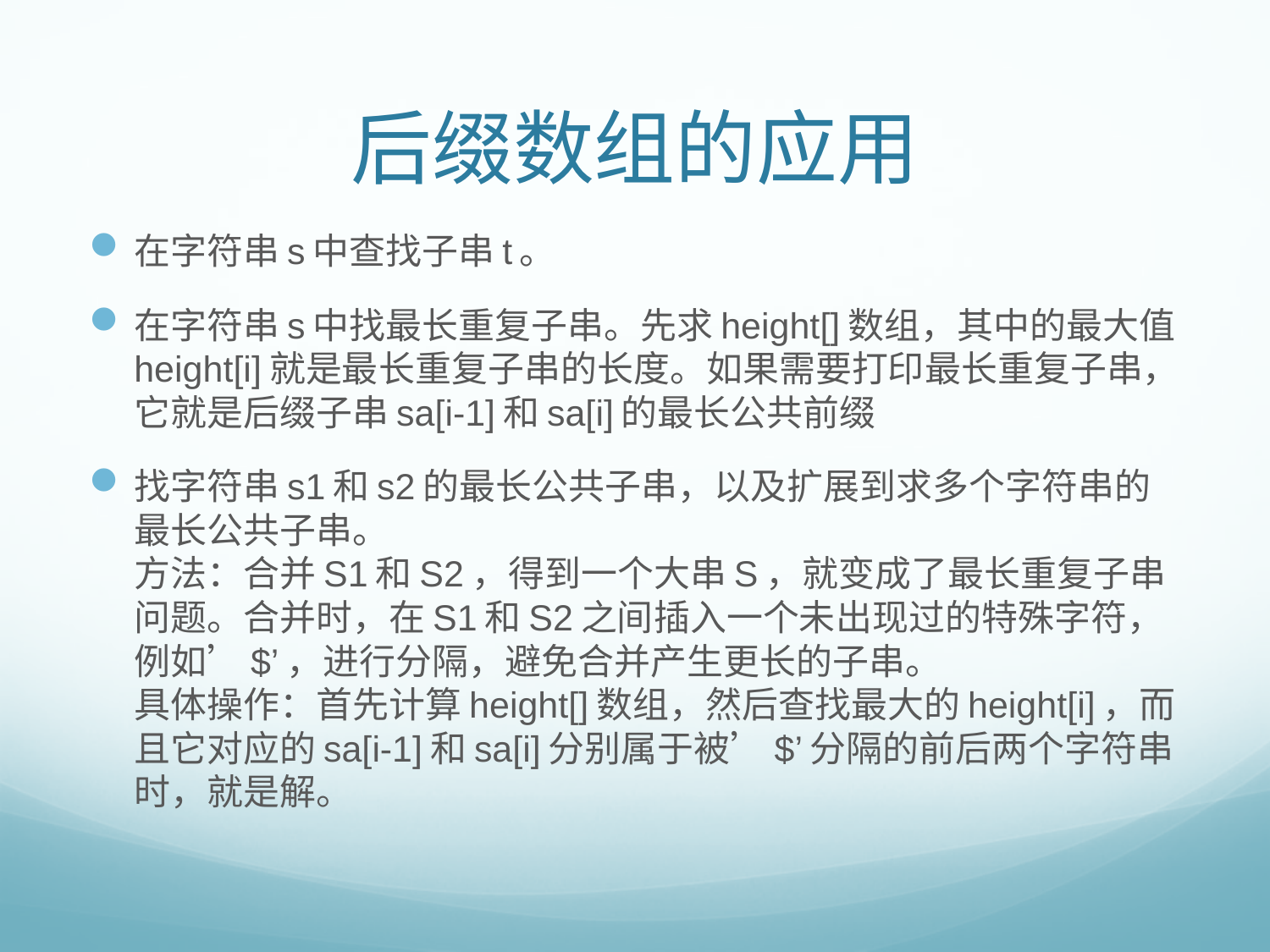

# 后缀数组的应用
在字符串s中查找子串t。
在字符串s中找最长重复子串。先求height[]数组，其中的最大值height[i]就是最长重复子串的长度。如果需要打印最长重复子串，它就是后缀子串sa[i-1]和sa[i]的最长公共前缀
找字符串s1和s2的最长公共子串，以及扩展到求多个字符串的最长公共子串。
方法：合并S1和S2，得到一个大串S，就变成了最长重复子串问题。合并时，在S1和S2之间插入一个未出现过的特殊字符，例如’$’，进行分隔，避免合并产生更长的子串。
具体操作：首先计算height[]数组，然后查找最大的height[i]，而且它对应的sa[i-1]和sa[i]分别属于被’$’分隔的前后两个字符串时，就是解。